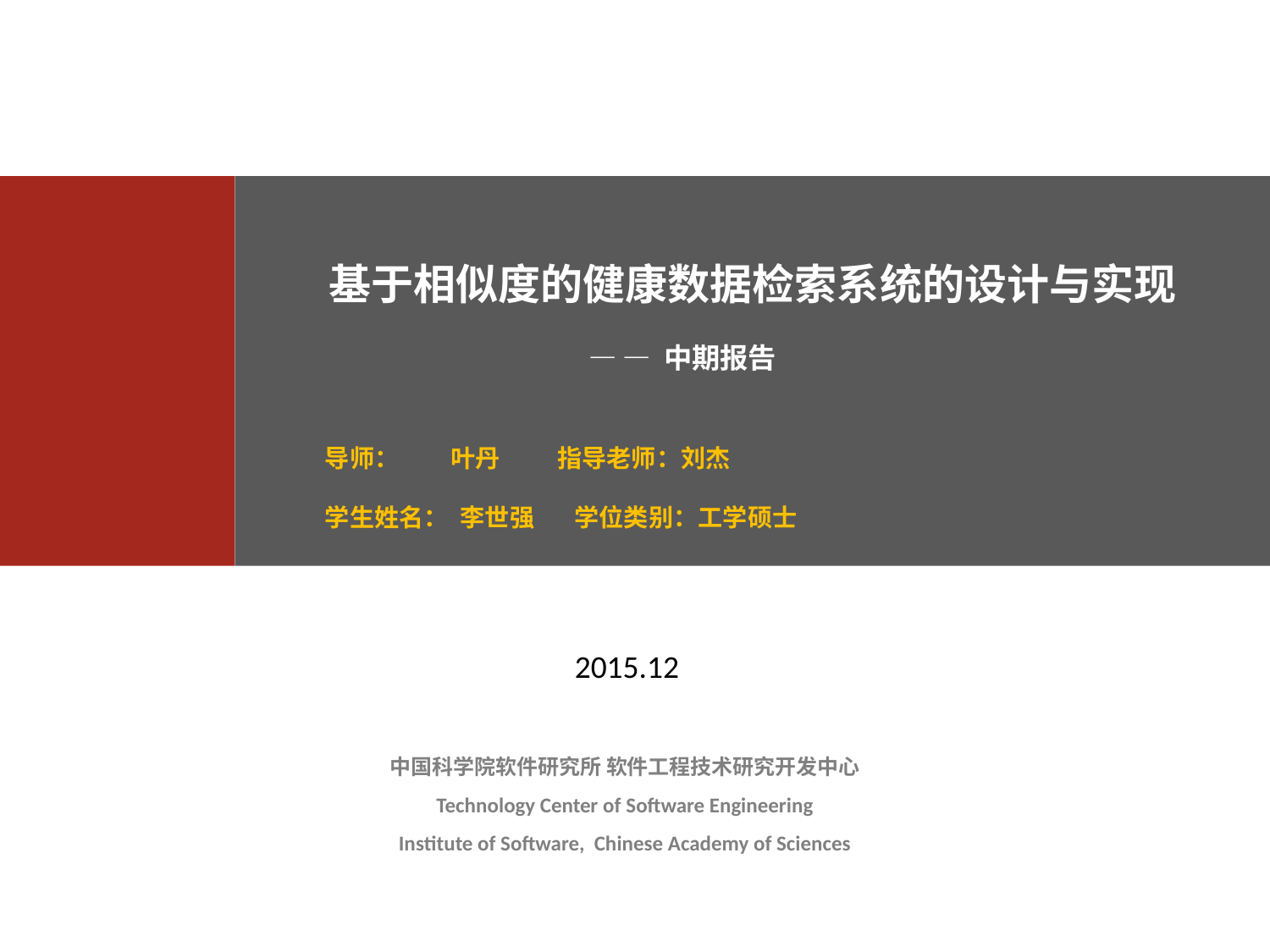

基于相似度的健康数据检索系统的设计与实现
— — 中期报告
导师：         叶丹          指导老师：刘杰
学生姓名：  李世强       学位类别：工学硕士
2015.12
# 中国科学院软件研究所 软件工程技术研究开发中心 Technology Center of Software Engineering Institute of Software,  Chinese Academy of Sciences